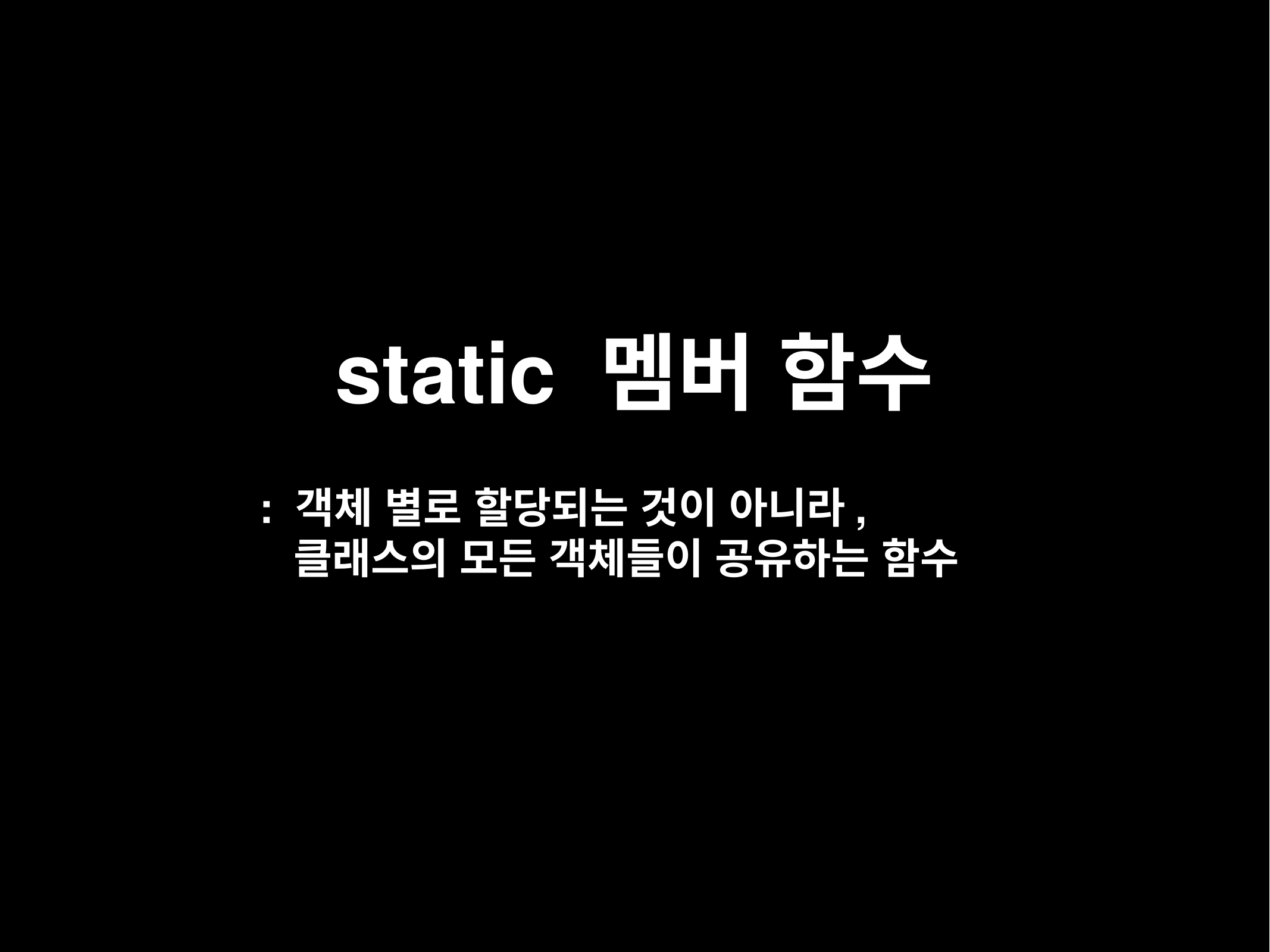

static 멤버 함수
: 객체 별로 할당되는 것이 아니라,
  클래스의 모든 객체들이 공유하는 함수